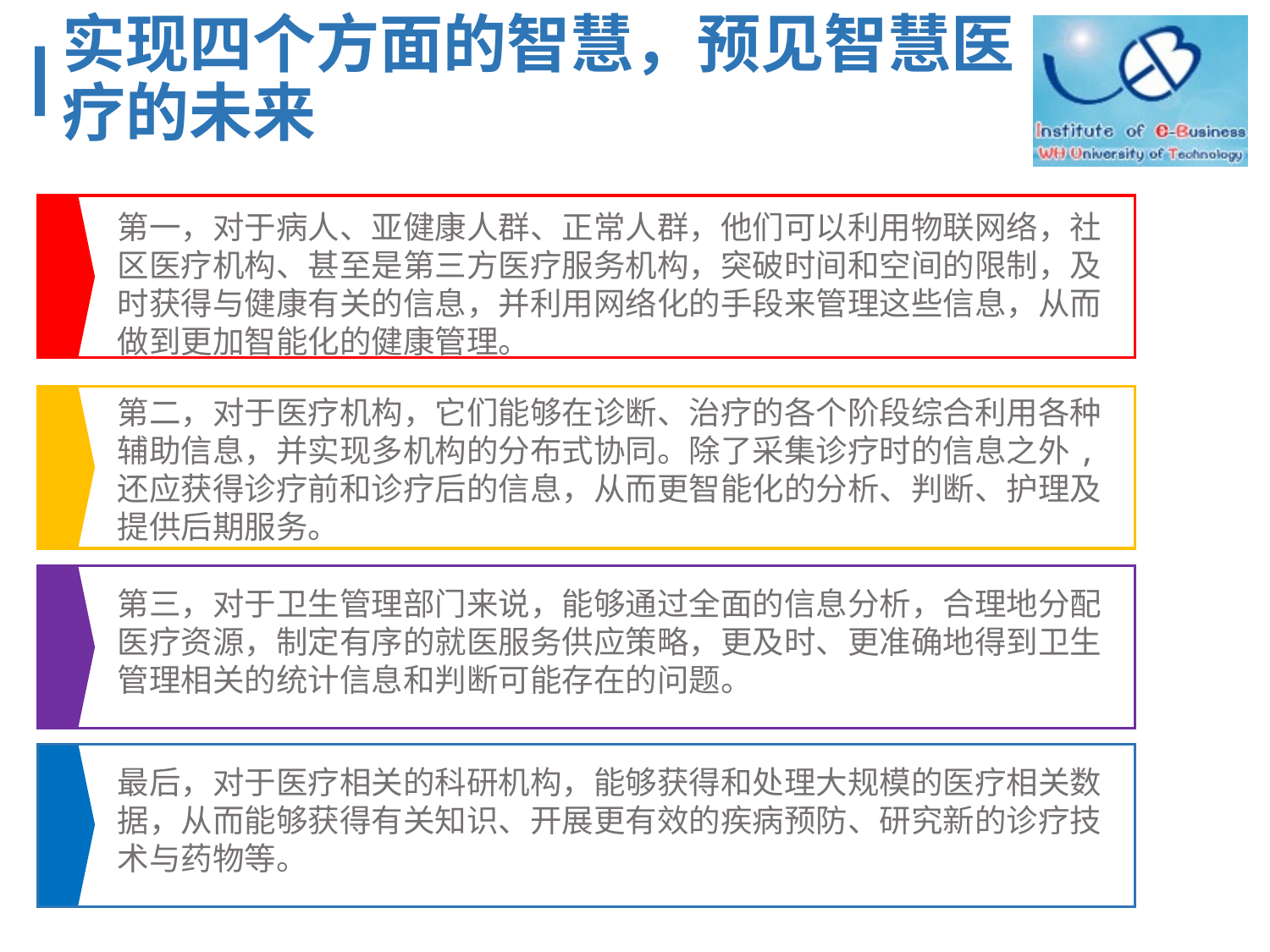

# 实现四个方面的智慧，预见智慧医疗的未来

第一，对于病人、亚健康人群、正常人群，他们可以利用物联网络，社区医疗机构、甚至是第三方医疗服务机构，突破时间和空间的限制，及时获得与健康有关的信息，并利用网络化的手段来管理这些信息，从而做到更加智能化的健康管理。

第二，对于医疗机构，它们能够在诊断、治疗的各个阶段综合利用各种辅助信息，并实现多机构的分布式协同。除了采集诊疗时的信息之外,还应获得诊疗前和诊疗后的信息，从而更智能化的分析、判断、护理及提供后期服务。

第三，对于卫生管理部门来说，能够通过全面的信息分析，合理地分配医疗资源，制定有序的就医服务供应策略，更及时、更准确地得到卫生管理相关的统计信息和判断可能存在的问题。

最后，对于医疗相关的科研机构，能够获得和处理大规模的医疗相关数据，从而能够获得有关知识、开展更有效的疾病预防、研究新的诊疗技术与药物等。